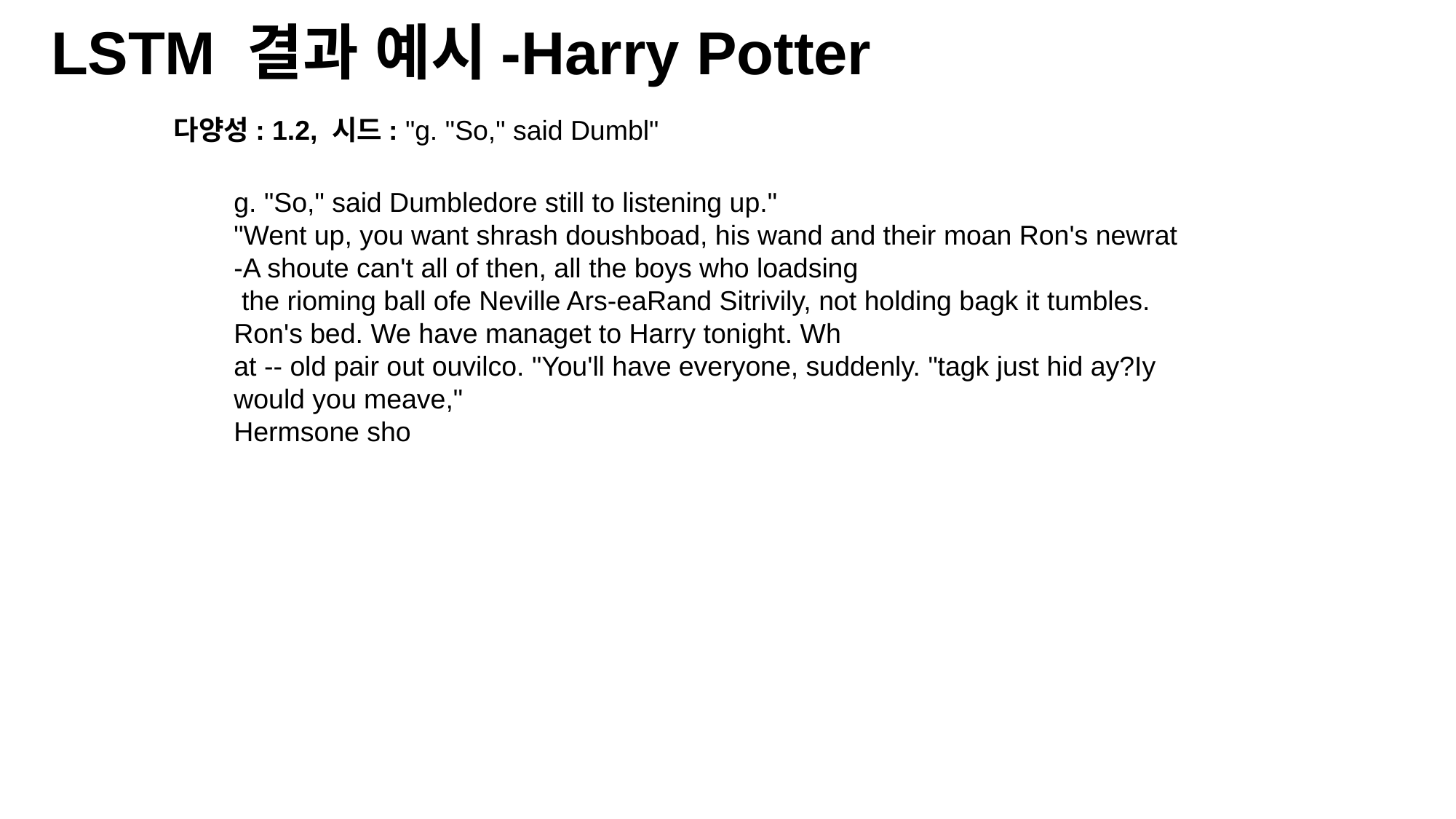

LSTM 결과 예시-Harry Potter
다양성: 1.2, 시드: "g. "So," said Dumbl"

g. "So," said Dumbledore still to listening up."
"Went up, you want shrash doushboad, his wand and their moan Ron's newrat -A shoute can't all of then, all the boys who loadsing
 the rioming ball ofe Neville Ars-eaRand Sitrivily, not holding bagk it tumbles. Ron's bed. We have managet to Harry tonight. Wh
at -- old pair out ouvilco. "You'll have everyone, suddenly. "tagk just hid ay?Iy would you meave,"
Hermsone sho